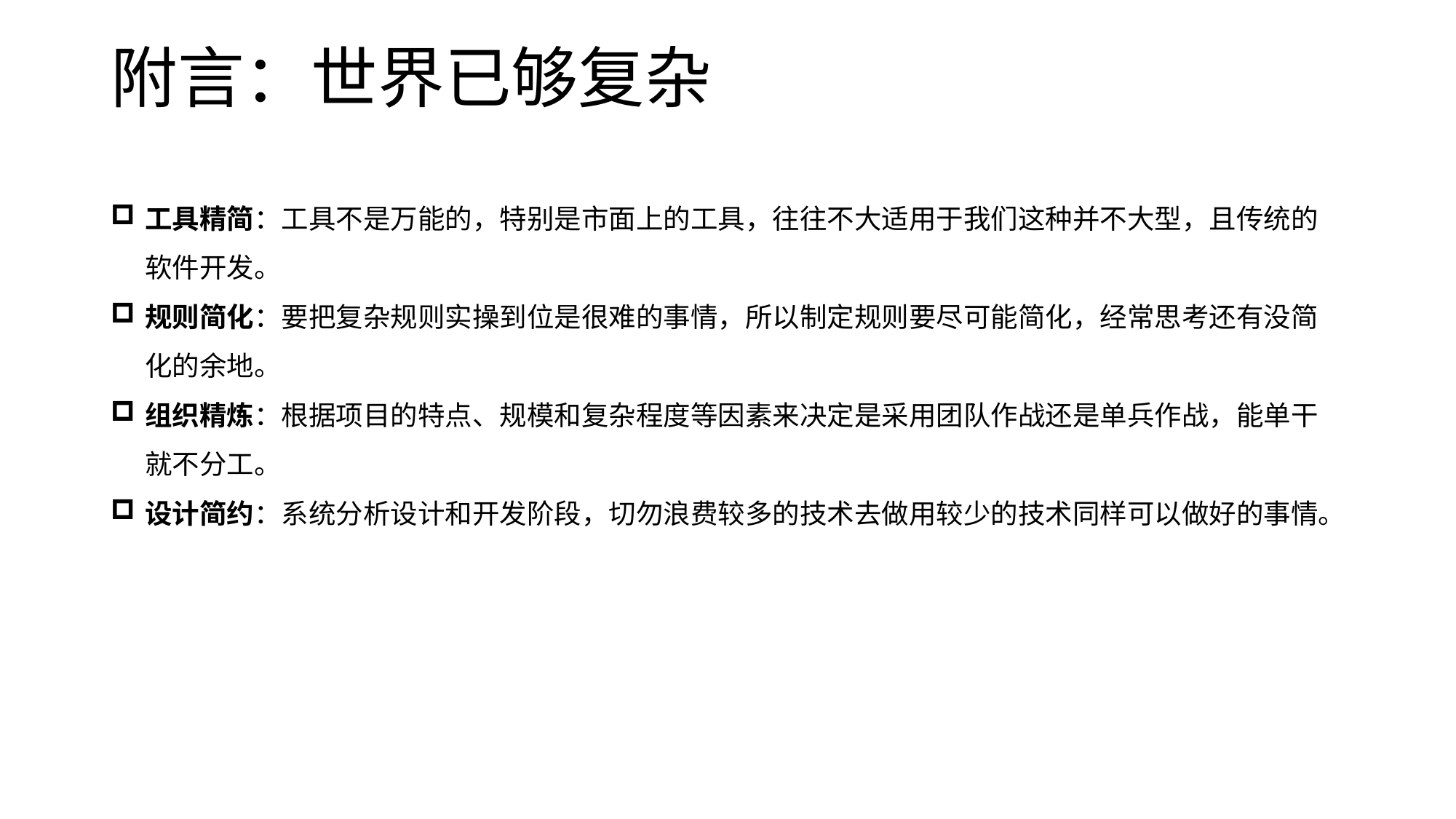

# 附言：世界已够复杂
工具精简：工具不是万能的，特别是市面上的工具，往往不大适用于我们这种并不大型，且传统的软件开发。
规则简化：要把复杂规则实操到位是很难的事情，所以制定规则要尽可能简化，经常思考还有没简化的余地。
组织精炼：根据项目的特点、规模和复杂程度等因素来决定是采用团队作战还是单兵作战，能单干就不分工。
设计简约：系统分析设计和开发阶段，切勿浪费较多的技术去做用较少的技术同样可以做好的事情。